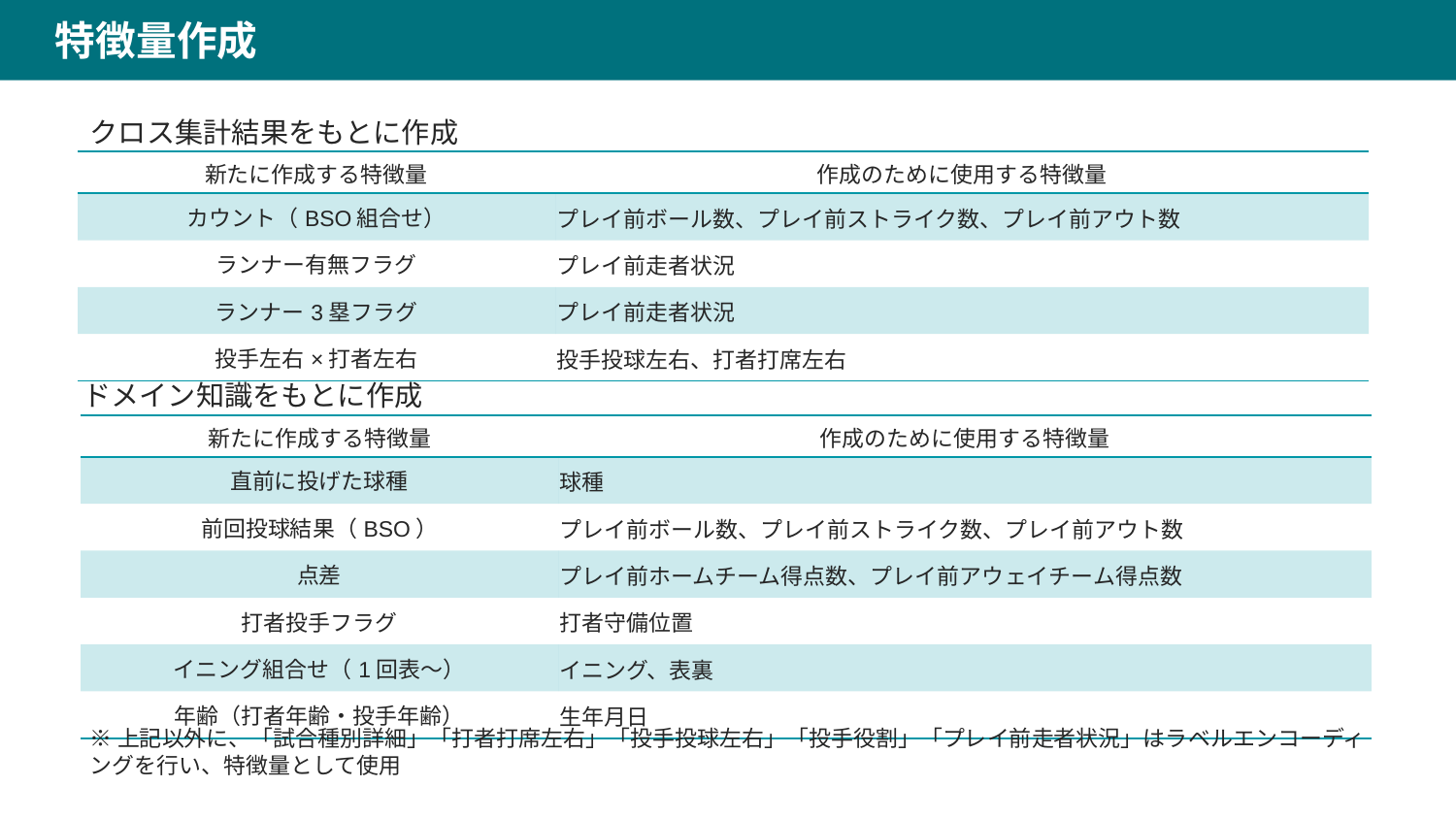

特徴量作成
# クロス集計結果をもとに作成
| 新たに作成する特徴量 | 作成のために使用する特徴量 |
| --- | --- |
| カウント（BSO組合せ） | プレイ前ボール数、プレイ前ストライク数、プレイ前アウト数 |
| ランナー有無フラグ | プレイ前走者状況 |
| ランナー3塁フラグ | プレイ前走者状況 |
| 投手左右×打者左右 | 投手投球左右、打者打席左右 |
ドメイン知識をもとに作成
| 新たに作成する特徴量 | 作成のために使用する特徴量 |
| --- | --- |
| 直前に投げた球種 | 球種 |
| 前回投球結果（BSO） | プレイ前ボール数、プレイ前ストライク数、プレイ前アウト数 |
| 点差 | プレイ前ホームチーム得点数、プレイ前アウェイチーム得点数 |
| 打者投手フラグ | 打者守備位置 |
| イニング組合せ（1回表〜） | イニング、表裏 |
| 年齢（打者年齢・投手年齢） | 生年月日 |
※上記以外に、「試合種別詳細」「打者打席左右」「投手投球左右」「投手役割」「プレイ前走者状況」はラベルエンコーディングを行い、特徴量として使用